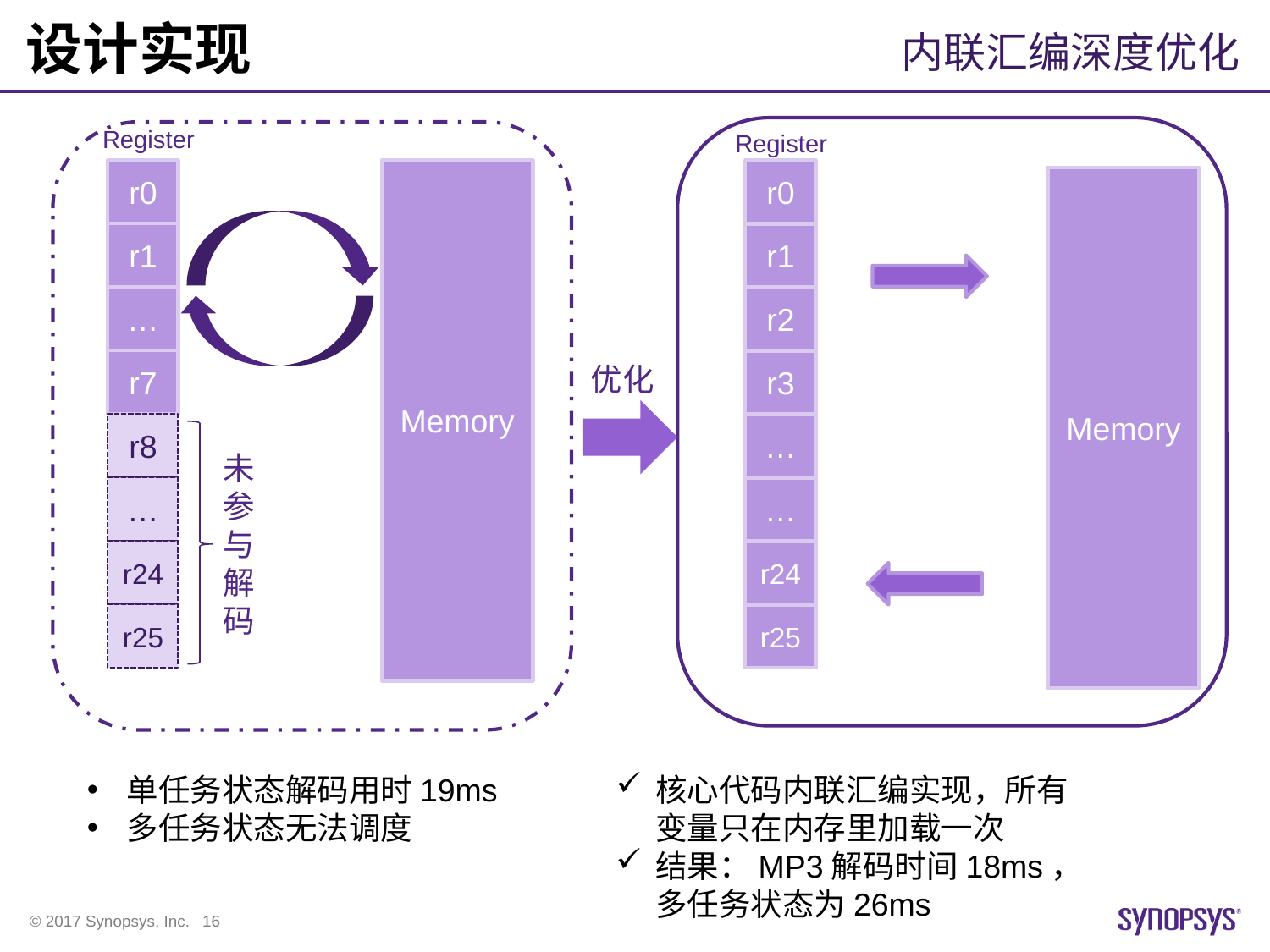

# 设计实现
内联汇编深度优化
Register

Register
r0
Memory
r0
Memory

r1
r1

…
r2

r7
r3
优化

r8
…

未参与解码
…
…
r24
r24

r25
r25
单任务状态解码用时19ms
多任务状态无法调度
核心代码内联汇编实现，所有变量只在内存里加载一次
结果：MP3解码时间18ms，多任务状态为26ms